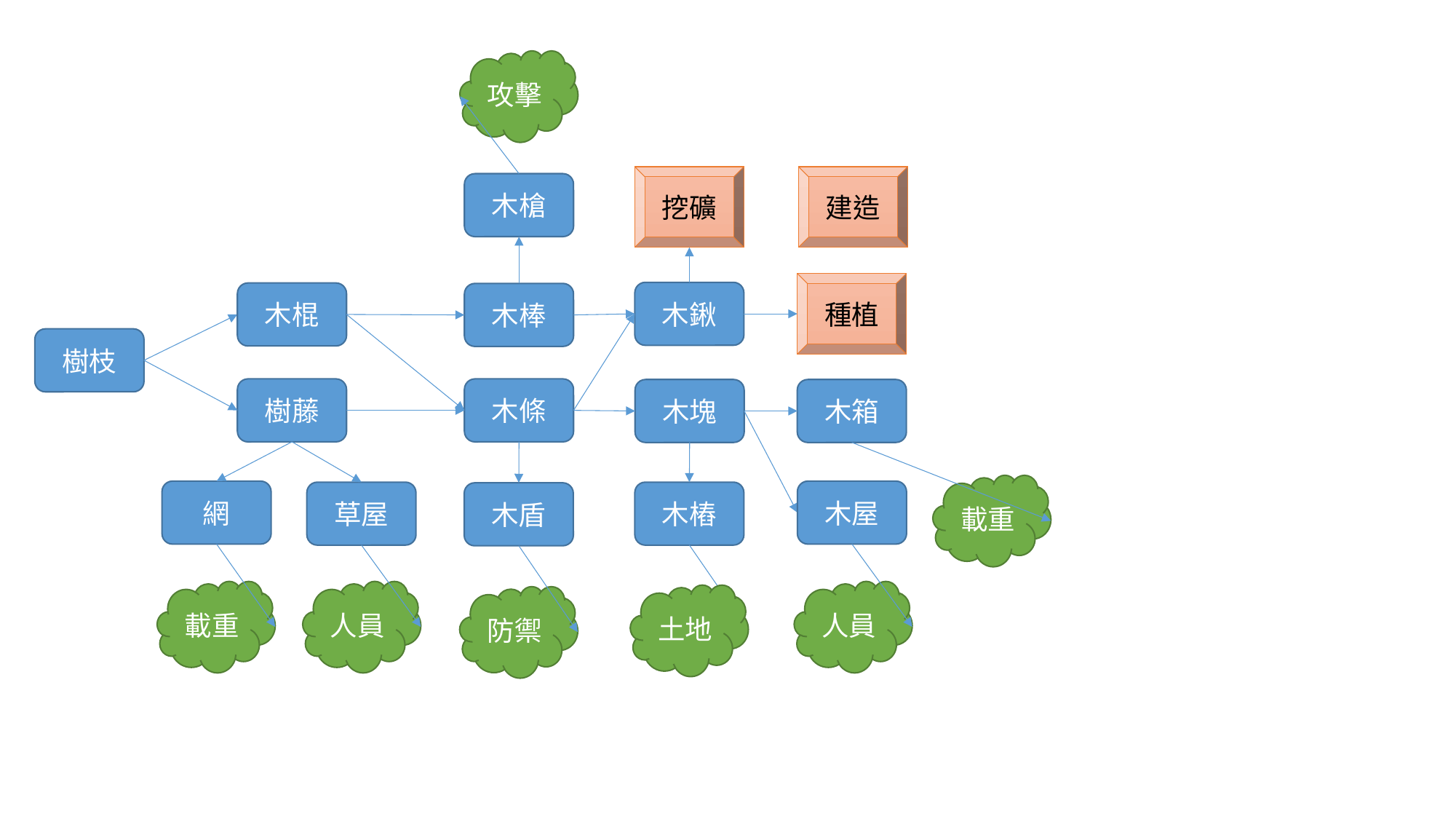

攻擊
挖礦
建造
木槍
種植
木鍬
木棍
木棒
樹枝
樹藤
木條
木塊
木箱
載重
網
木屋
草屋
木樁
木盾
載重
人員
人員
土地
防禦